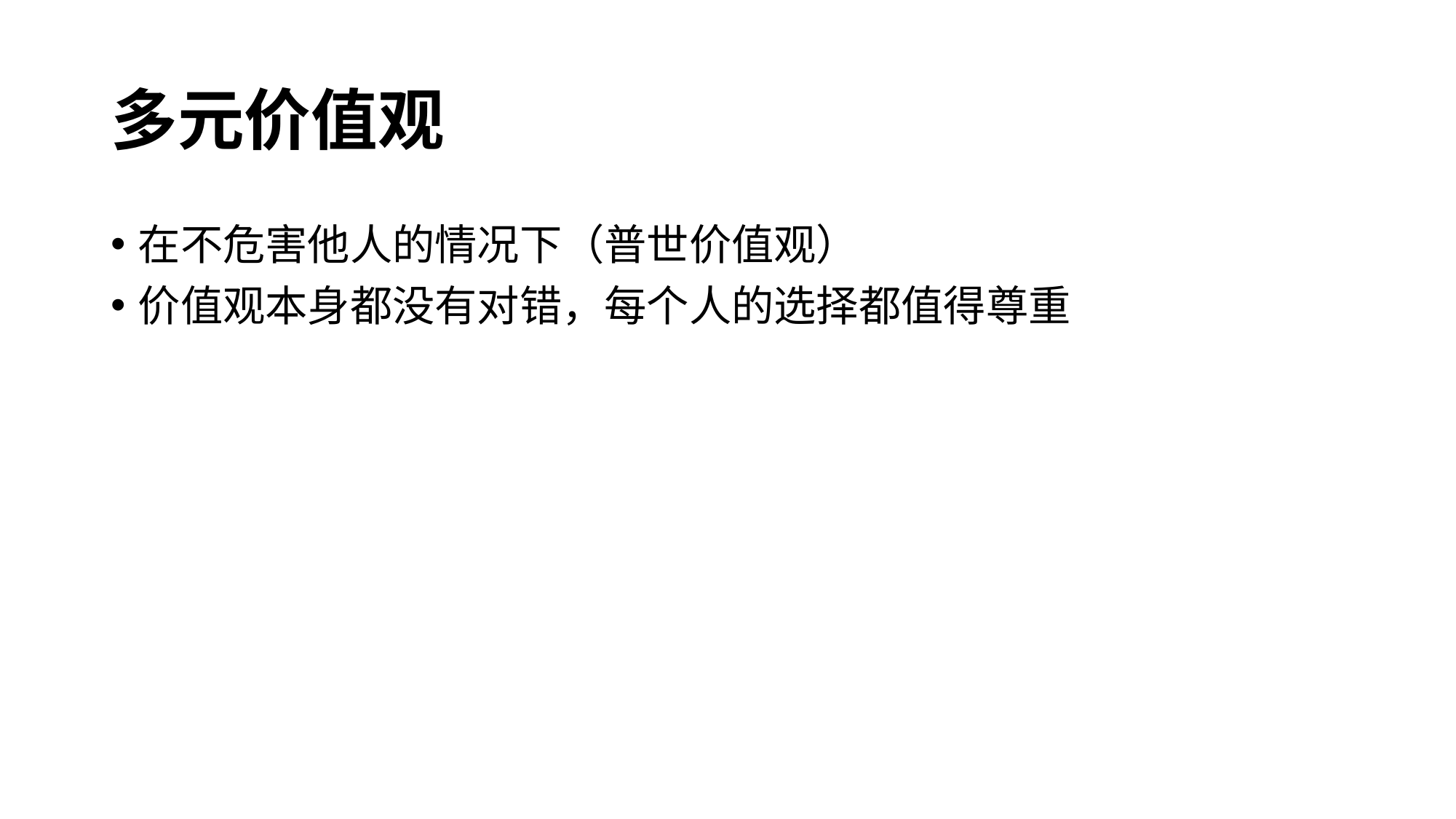

# 多元价值观
在不危害他人的情况下（普世价值观）
价值观本身都没有对错，每个人的选择都值得尊重